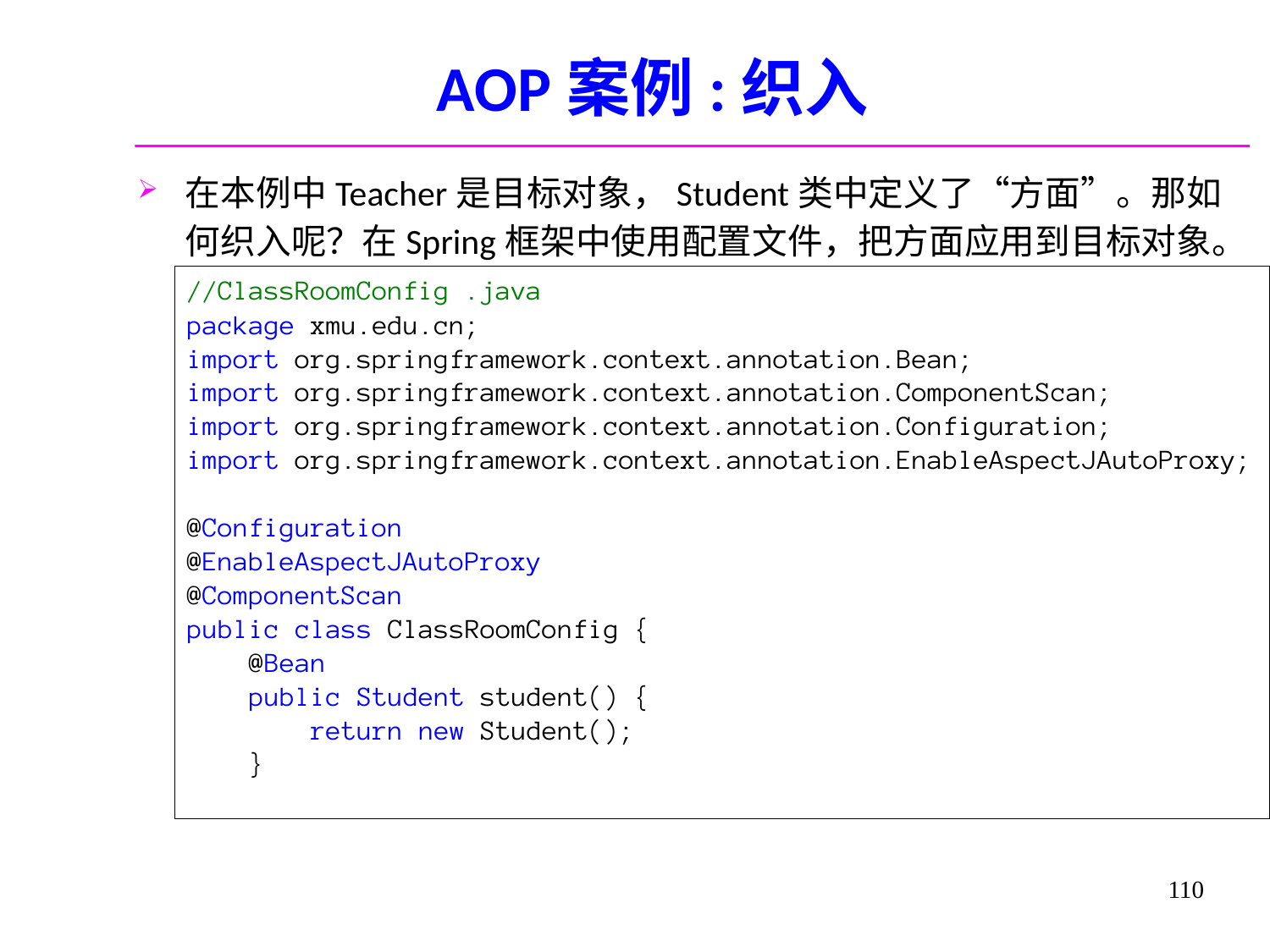

# AOP案例:织入
在本例中Teacher是目标对象，Student类中定义了“方面”。那如何织入呢？在Spring框架中使用配置文件，把方面应用到目标对象。

//ClassRoomConfig .java
package xmu.edu.cn;
import org.springframework.context.annotation.Bean;
import org.springframework.context.annotation.ComponentScan;
import org.springframework.context.annotation.Configuration;
import org.springframework.context.annotation.EnableAspectJAutoProxy;
@Configuration
@EnableAspectJAutoProxy
@ComponentScan
public class ClassRoomConfig {
    @Bean
    public Student student() {
        return new Student();
    }

110